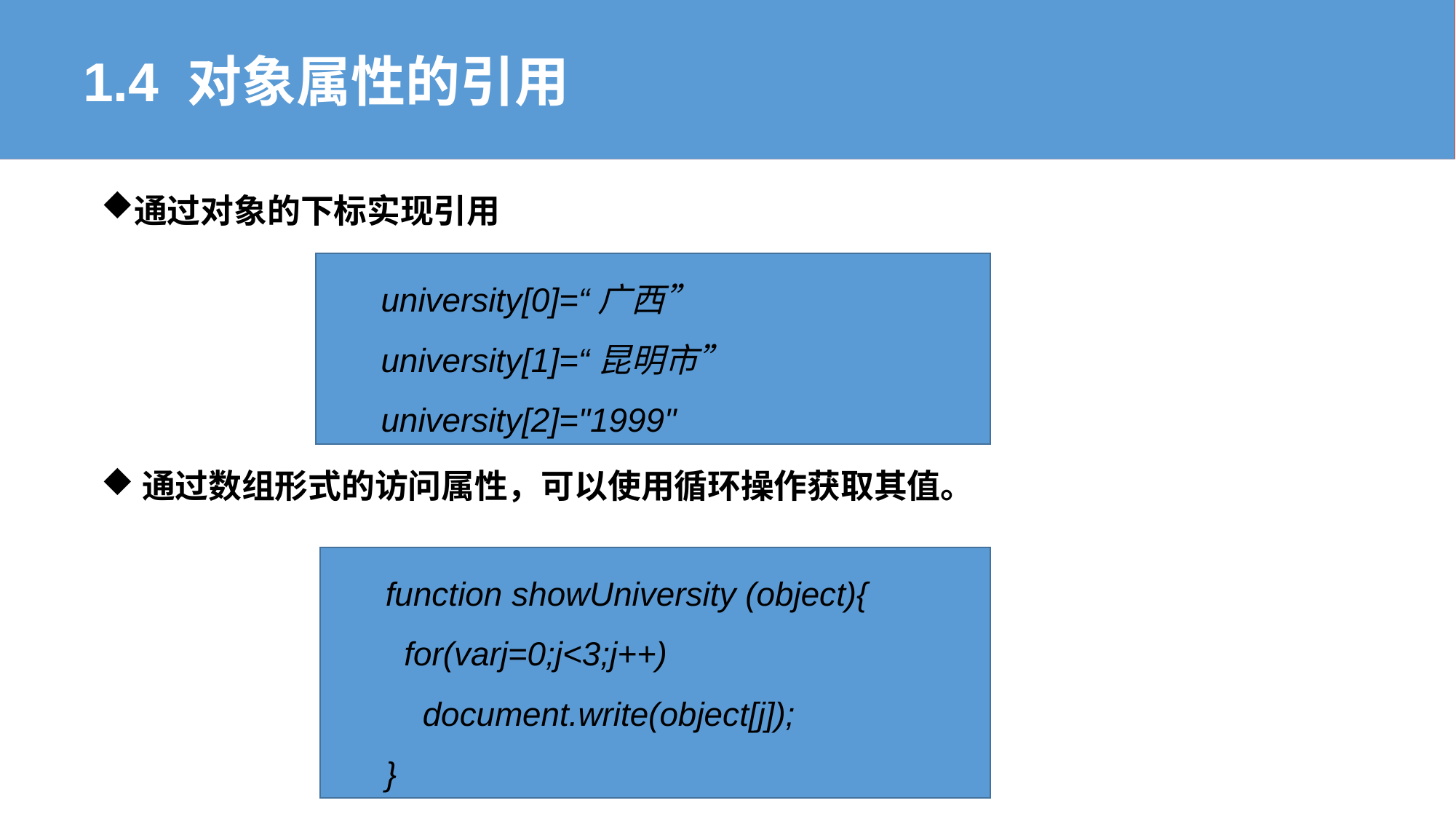

1.4 对象属性的引用

通过对象的下标实现引用

通过数组形式的访问属性，可以使用循环操作获取其值。
university[0]=“广西”
university[1]=“昆明市”
university[2]="1999"
function showUniversity (object){
  for(varj=0;j<3;j++)
    document.write(object[j]);
}